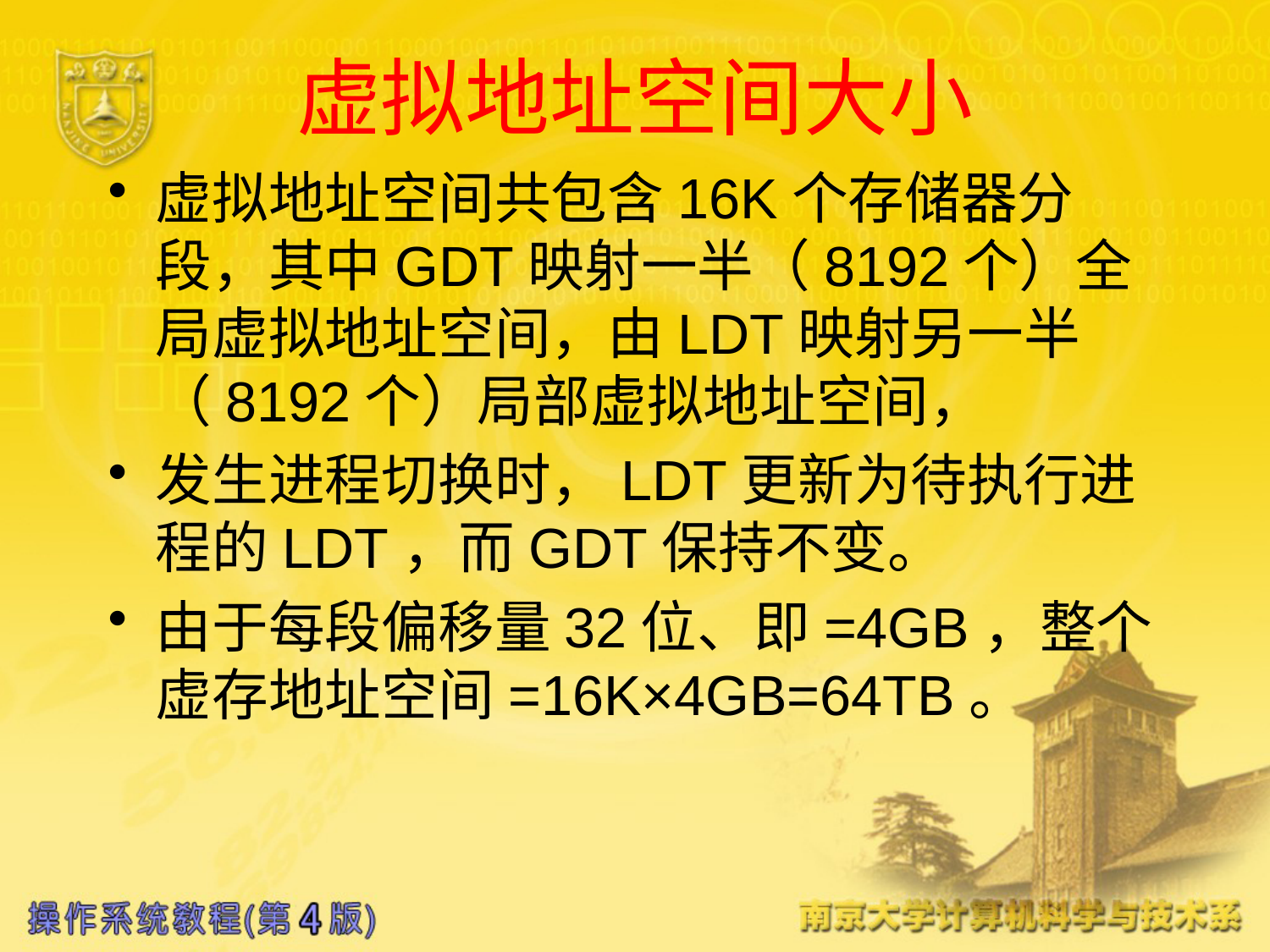

# 虚拟地址空间大小
虚拟地址空间共包含16K个存储器分段，其中GDT映射一半（8192个）全局虚拟地址空间，由LDT映射另一半（8192个）局部虚拟地址空间，
发生进程切换时，LDT更新为待执行进程的LDT，而GDT保持不变。
由于每段偏移量32位、即=4GB，整个虚存地址空间=16K×4GB=64TB。